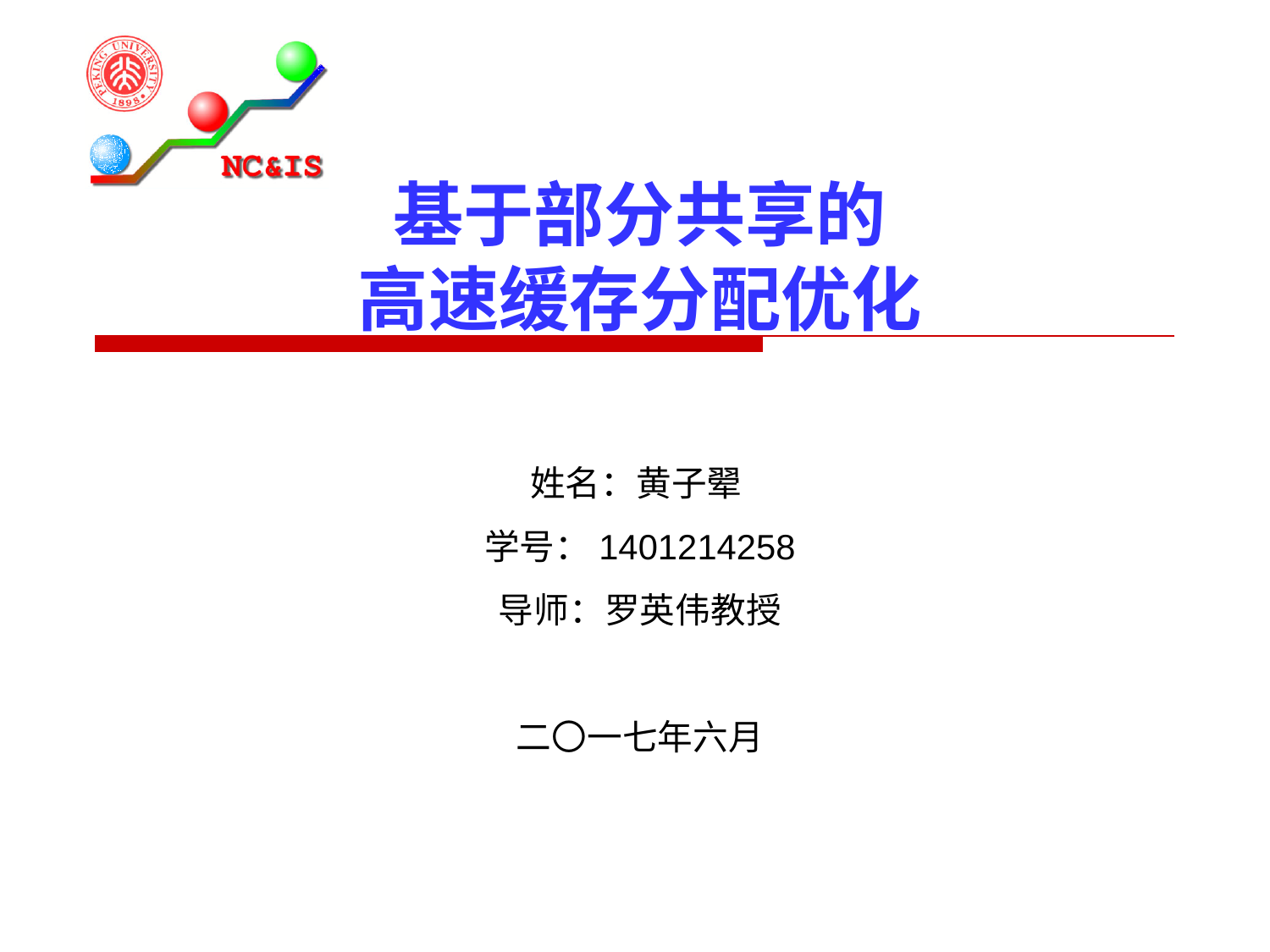

基于部分共享的
高速缓存分配优化

姓名：黄子翚
学号：1401214258
导师：罗英伟教授

二〇一七年六月